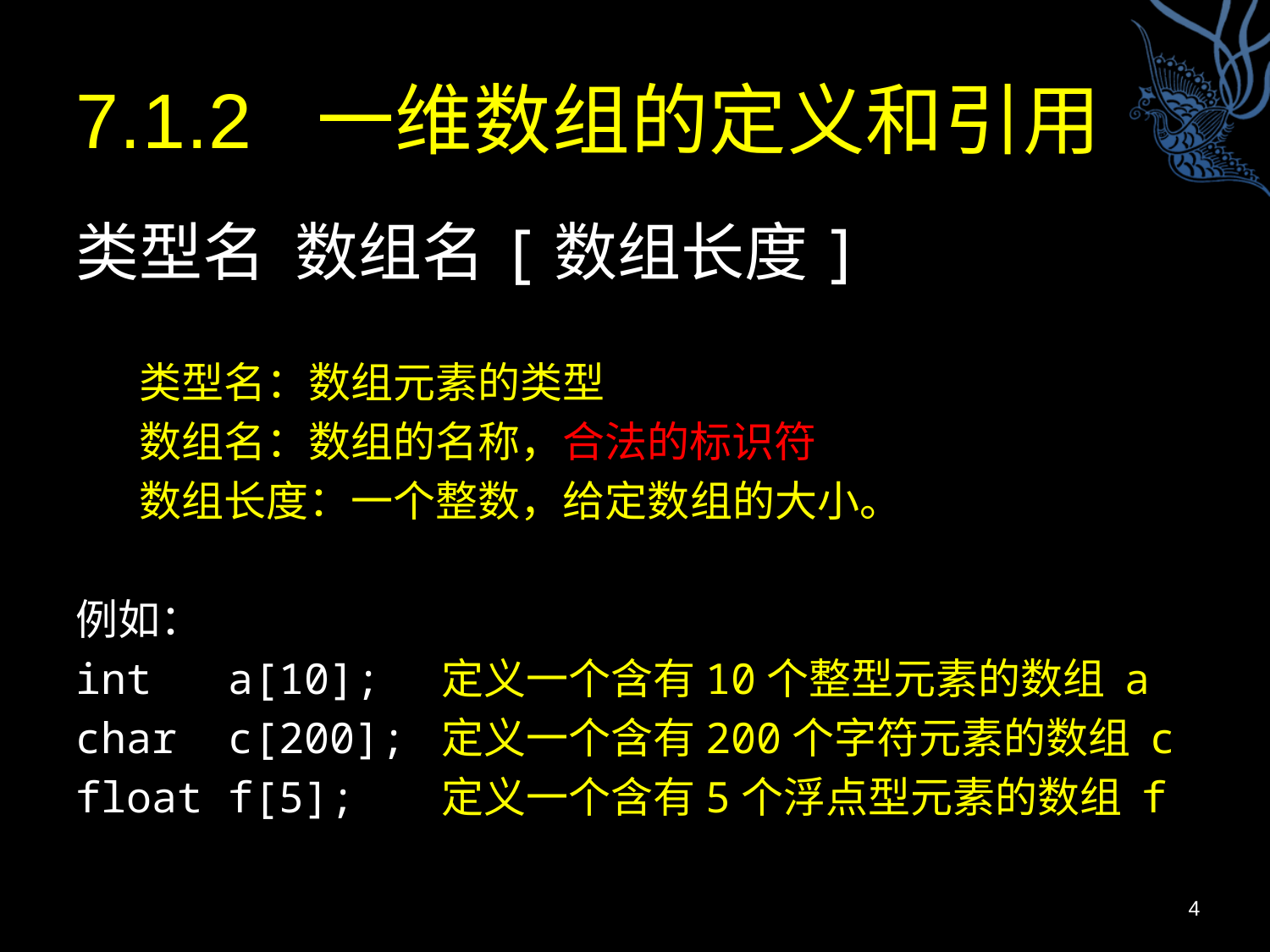

# 7.1.2  一维数组的定义和引用
类型名  数组名[数组长度]

类型名：数组元素的类型
数组名：数组的名称，合法的标识符
数组长度：一个整数，给定数组的大小。

例如：
int   a[10];  定义一个含有10个整型元素的数组 a
char  c[200]; 定义一个含有200个字符元素的数组 c
float f[5];   定义一个含有5个浮点型元素的数组 f
4